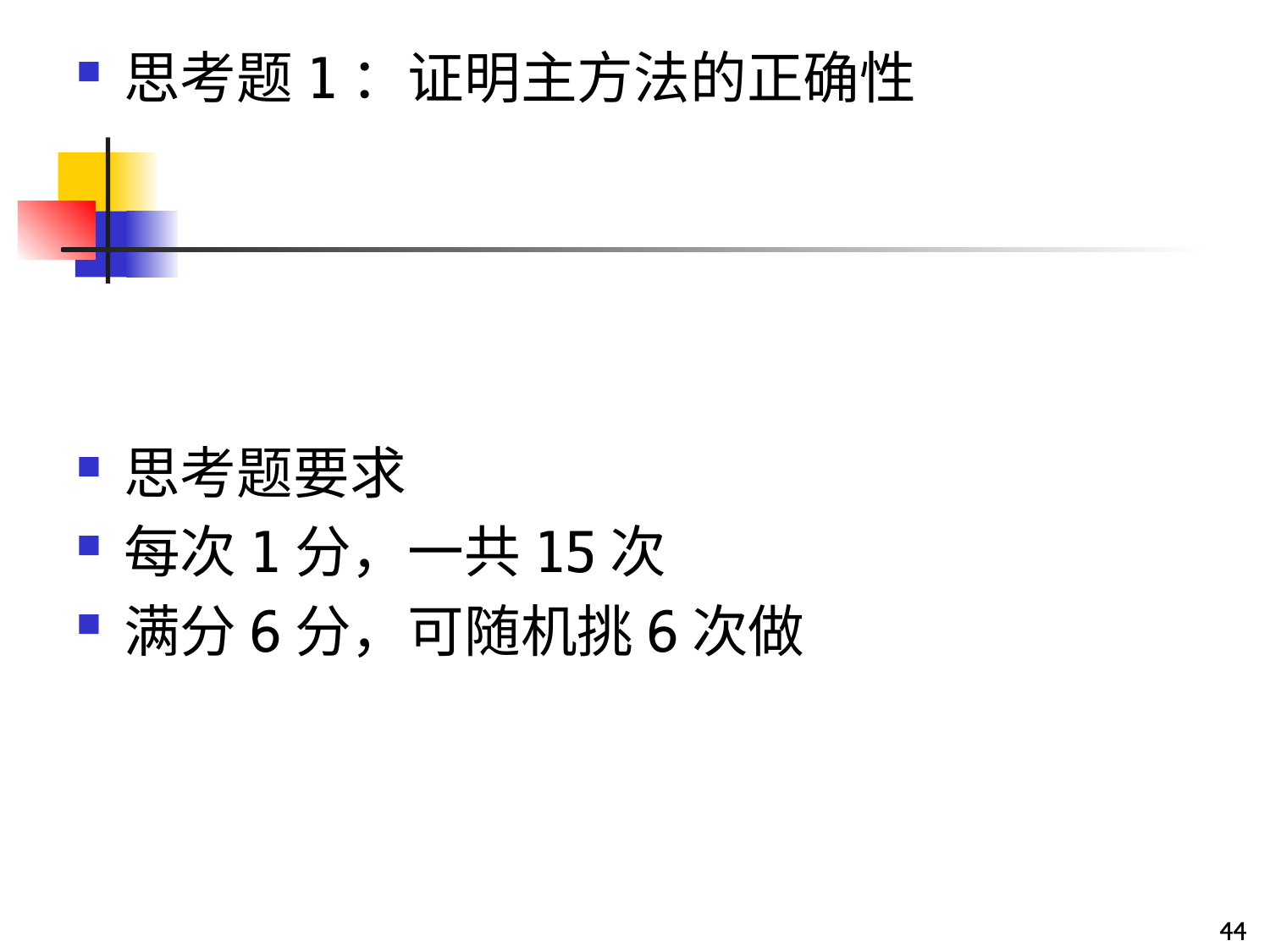

# 思考题1：证明主方法的正确性

思考题要求
每次1分，一共15次
满分6分，可随机挑6次做

44